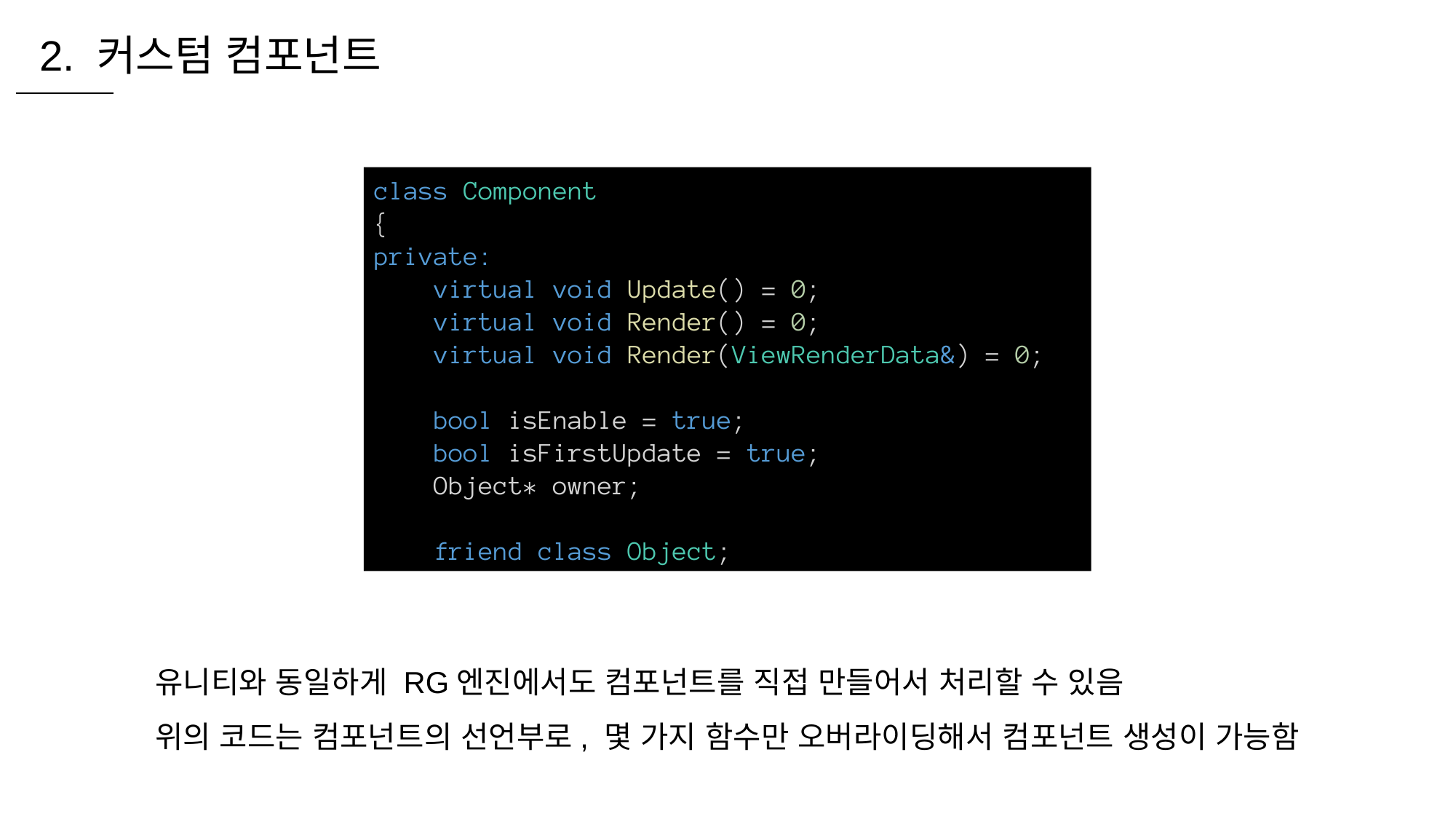

2. 커스텀 컴포넌트
class Component
{
private:
    virtual void Update() = 0;
    virtual void Render() = 0;
    virtual void Render(ViewRenderData&) = 0;
    bool isEnable = true;
    bool isFirstUpdate = true;
    Object* owner;
    friend class Object;
유니티와 동일하게 RG엔진에서도 컴포넌트를 직접 만들어서 처리할 수 있음
위의 코드는 컴포넌트의 선언부로, 몇 가지 함수만 오버라이딩해서 컴포넌트 생성이 가능함